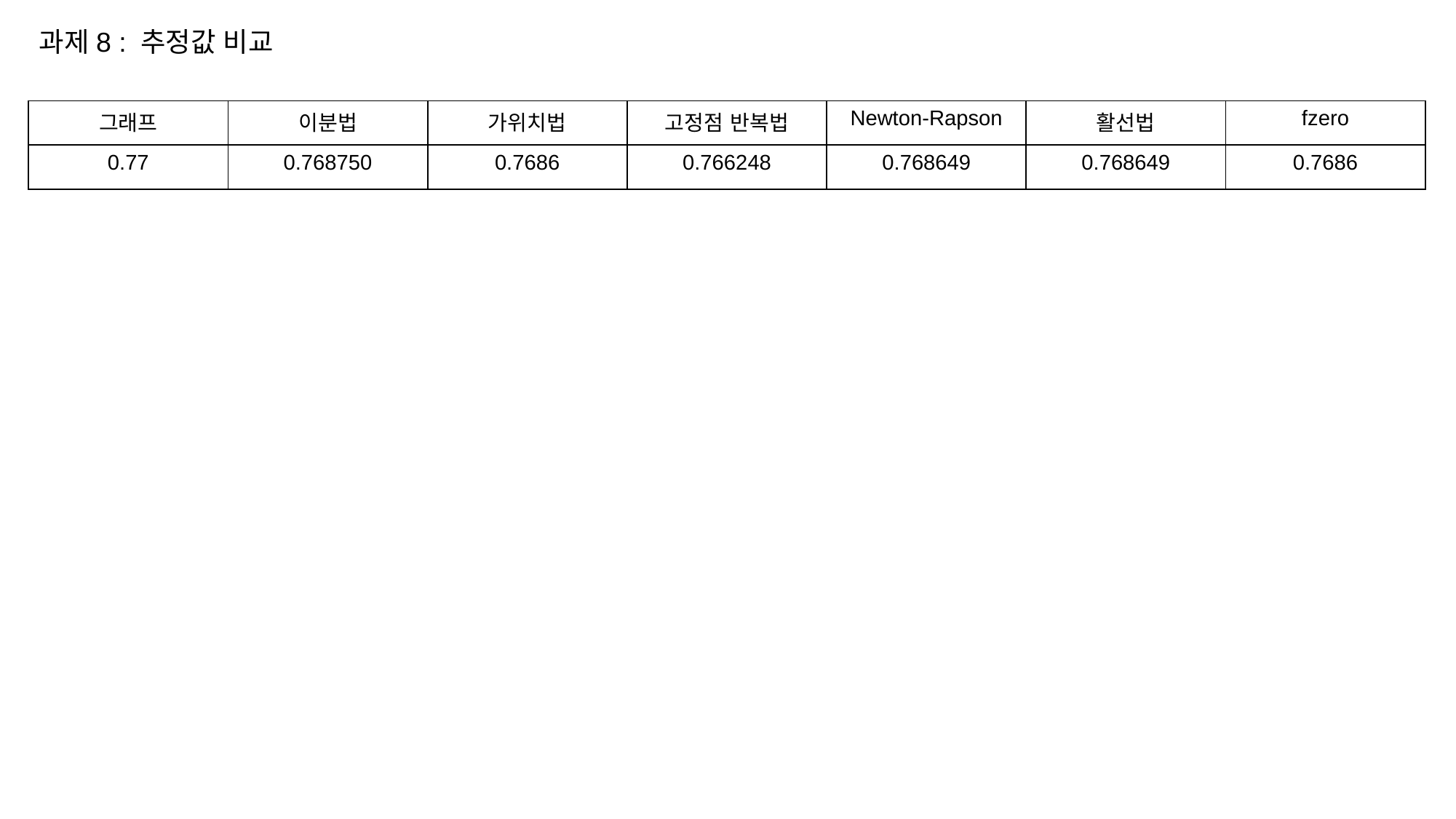

과제8 : 추정값 비교
| 그래프 | 이분법 | 가위치법 | 고정점 반복법 | Newton-Rapson | 활선법 | fzero |
| --- | --- | --- | --- | --- | --- | --- |
| 0.77 | 0.768750 | 0.7686 | 0.766248 | 0.768649 | 0.768649 | 0.7686 |